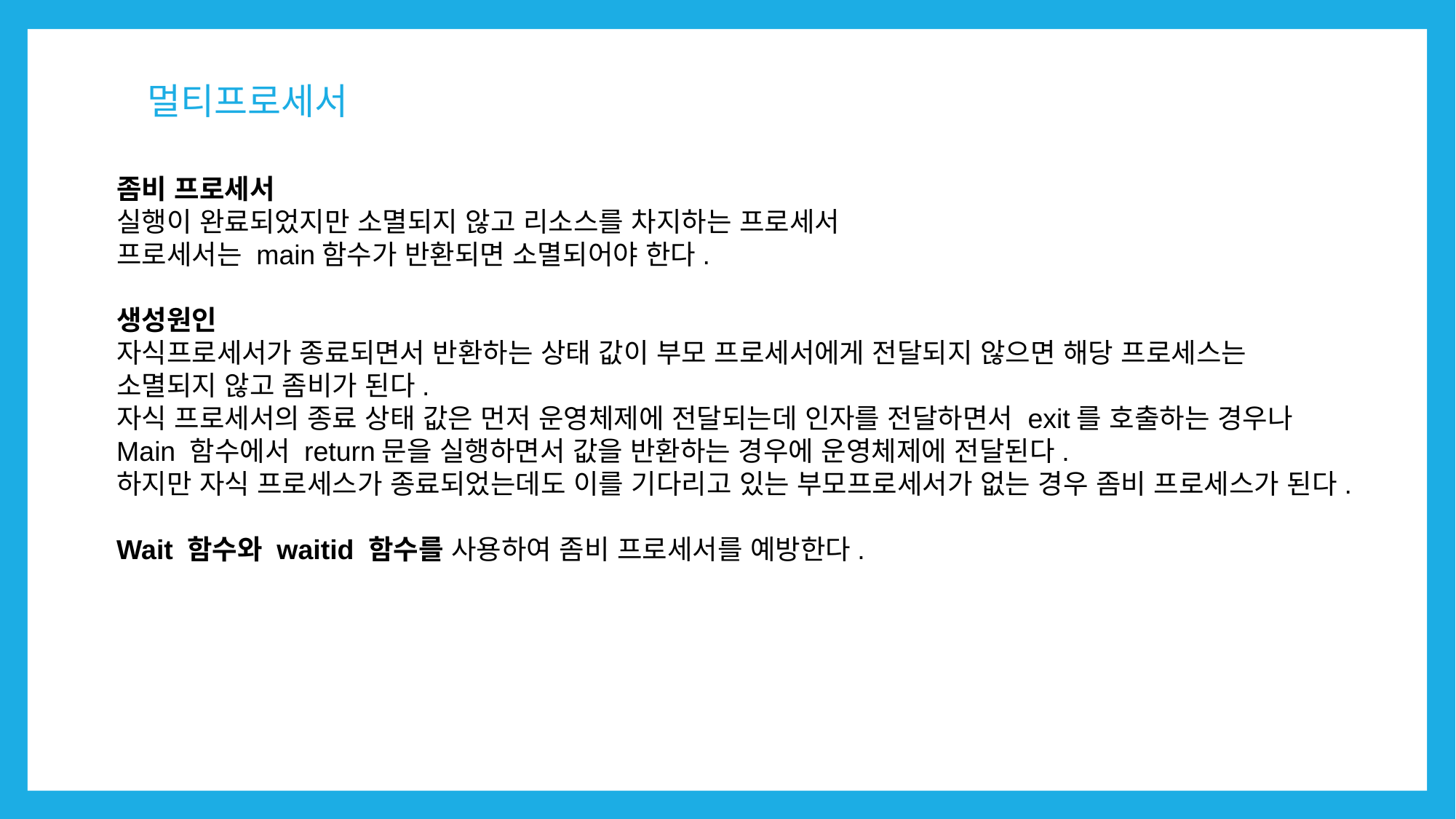

# 멀티프로세서

좀비 프로세서
실행이 완료되었지만 소멸되지 않고 리소스를 차지하는 프로세서
프로세서는 main함수가 반환되면 소멸되어야 한다.

생성원인
자식프로세서가 종료되면서 반환하는 상태 값이 부모 프로세서에게 전달되지 않으면 해당 프로세스는 소멸되지 않고 좀비가 된다.
자식 프로세서의 종료 상태 값은 먼저 운영체제에 전달되는데 인자를 전달하면서 exit를 호출하는 경우나
Main 함수에서 return문을 실행하면서 값을 반환하는 경우에 운영체제에 전달된다.
하지만 자식 프로세스가 종료되었는데도 이를 기다리고 있는 부모프로세서가 없는 경우 좀비 프로세스가 된다.

Wait 함수와 waitid 함수를 사용하여 좀비 프로세서를 예방한다.